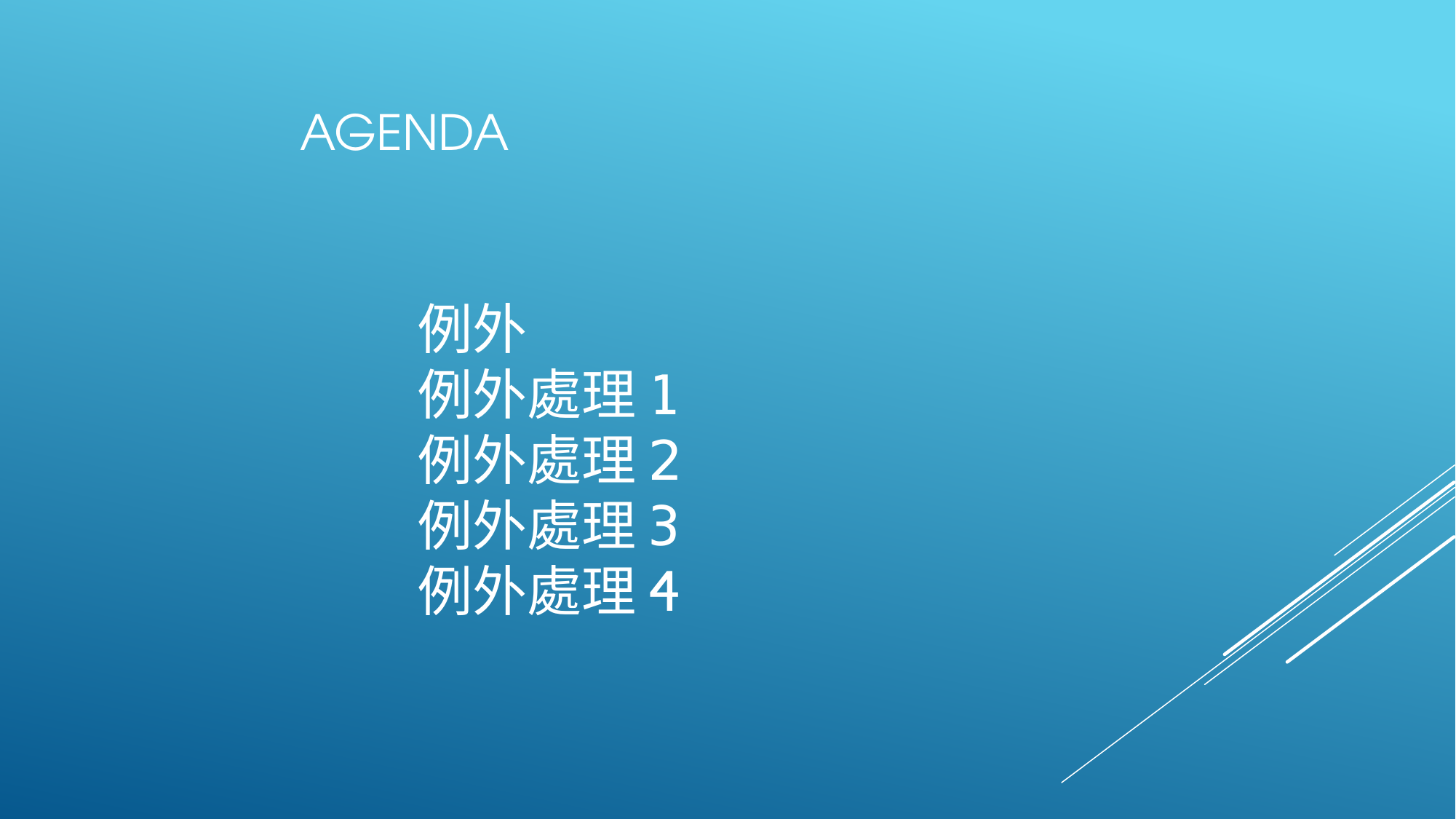

# AGENDA
例外
例外處理1
例外處理2
例外處理3
例外處理4